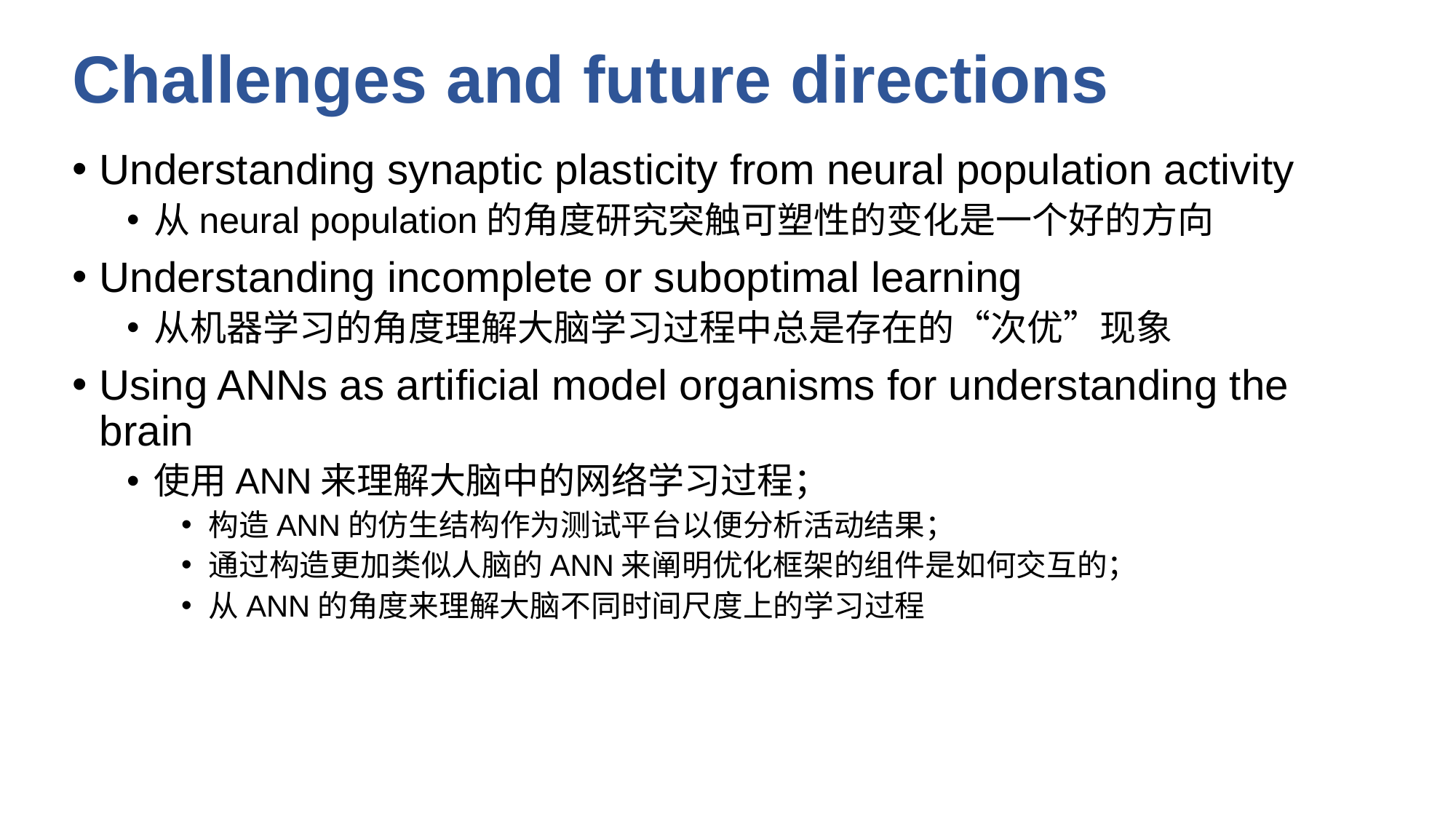

# Challenges and future directions
Understanding synaptic plasticity from neural population activity
从neural population的角度研究突触可塑性的变化是一个好的方向
Understanding incomplete or suboptimal learning
从机器学习的角度理解大脑学习过程中总是存在的“次优”现象
Using ANNs as artificial model organisms for understanding the brain
使用ANN来理解大脑中的网络学习过程；
构造ANN的仿生结构作为测试平台以便分析活动结果；
通过构造更加类似人脑的ANN来阐明优化框架的组件是如何交互的；
从ANN的角度来理解大脑不同时间尺度上的学习过程